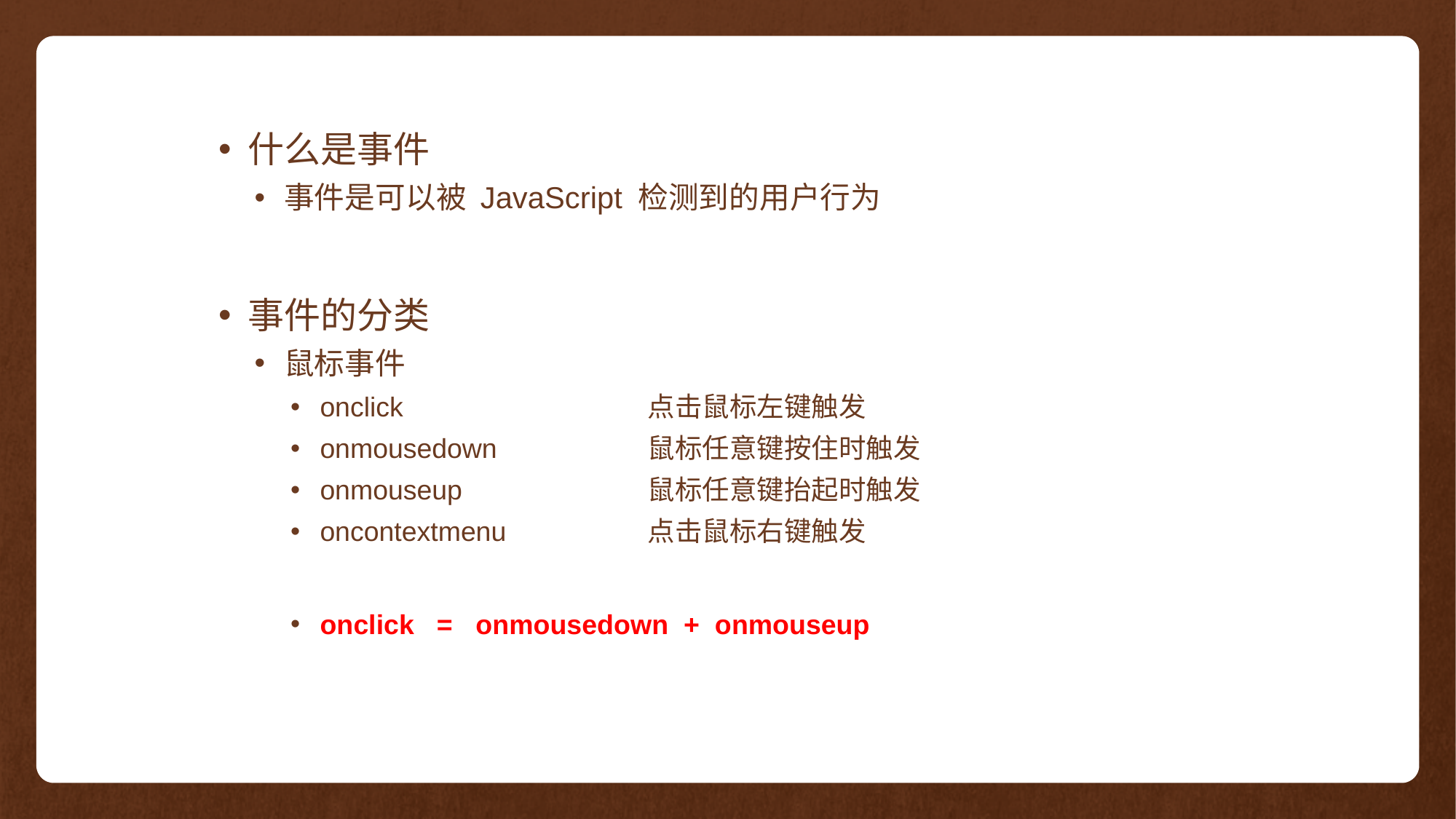

什么是事件
事件是可以被 JavaScript 检测到的用户行为

事件的分类
鼠标事件
onclick			点击鼠标左键触发
onmousedown		鼠标任意键按住时触发
onmouseup		鼠标任意键抬起时触发
oncontextmenu		点击鼠标右键触发

onclick   =   onmousedown  +  onmouseup